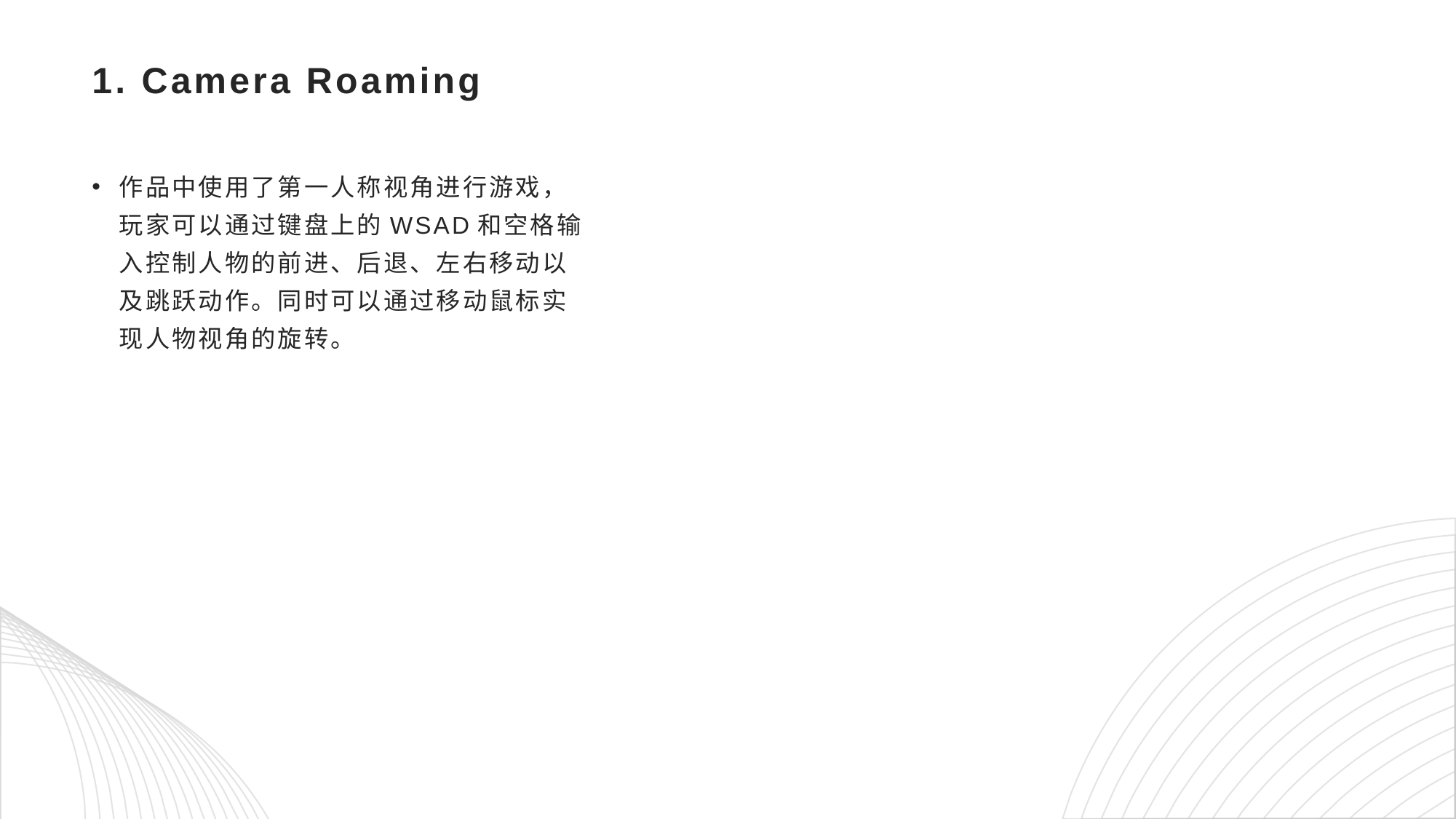

# 1. Camera Roaming
作品中使用了第一人称视角进行游戏，玩家可以通过键盘上的WSAD和空格输入控制人物的前进、后退、左右移动以及跳跃动作。同时可以通过移动鼠标实现人物视角的旋转。